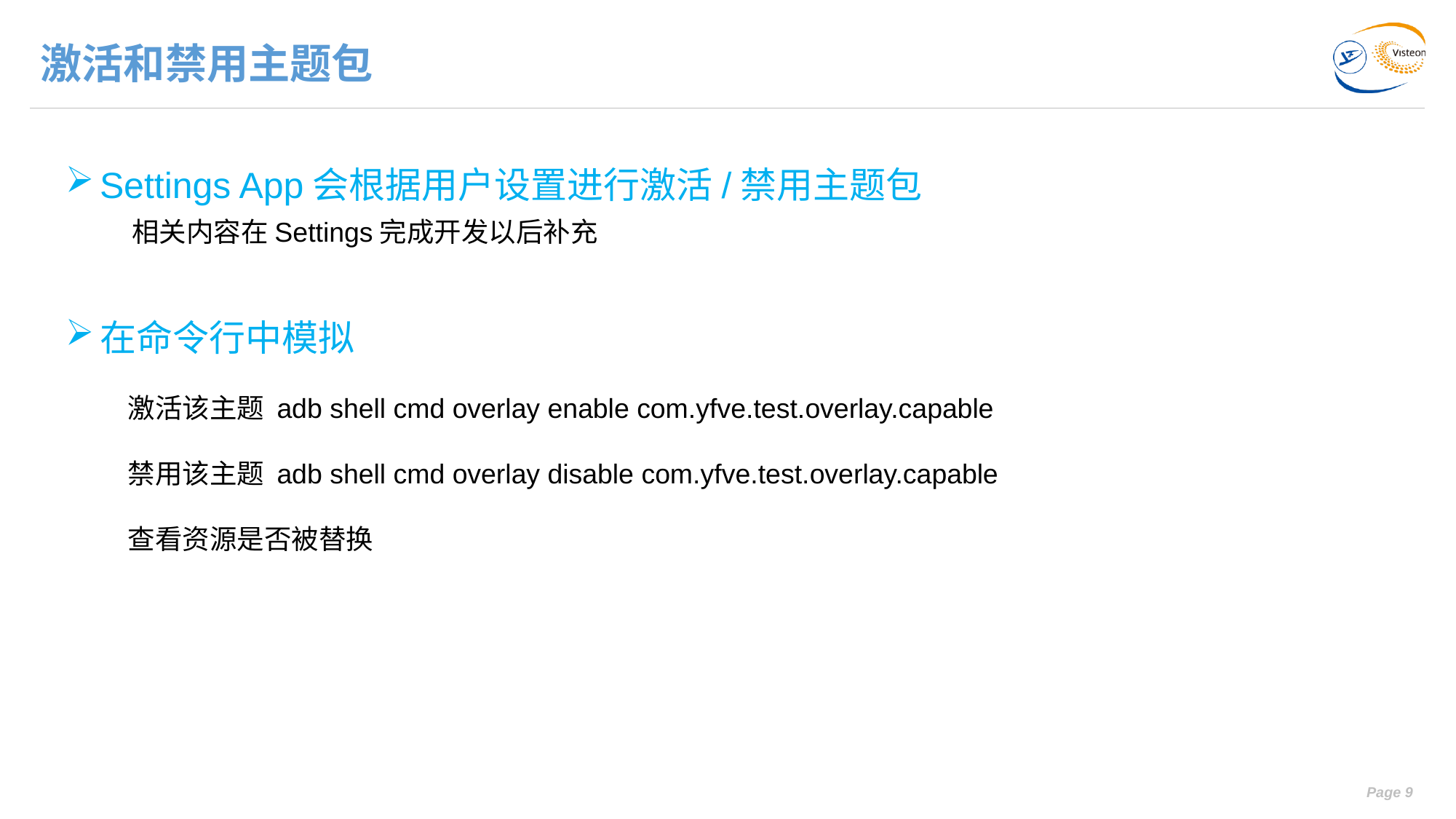

# 激活和禁用主题包
Settings App会根据用户设置进行激活/禁用主题包
       相关内容在Settings完成开发以后补充

在命令行中模拟

         激活该主题 adb shell cmd overlay enable com.yfve.test.overlay.capable

         禁用该主题 adb shell cmd overlay disable com.yfve.test.overlay.capable

         查看资源是否被替换